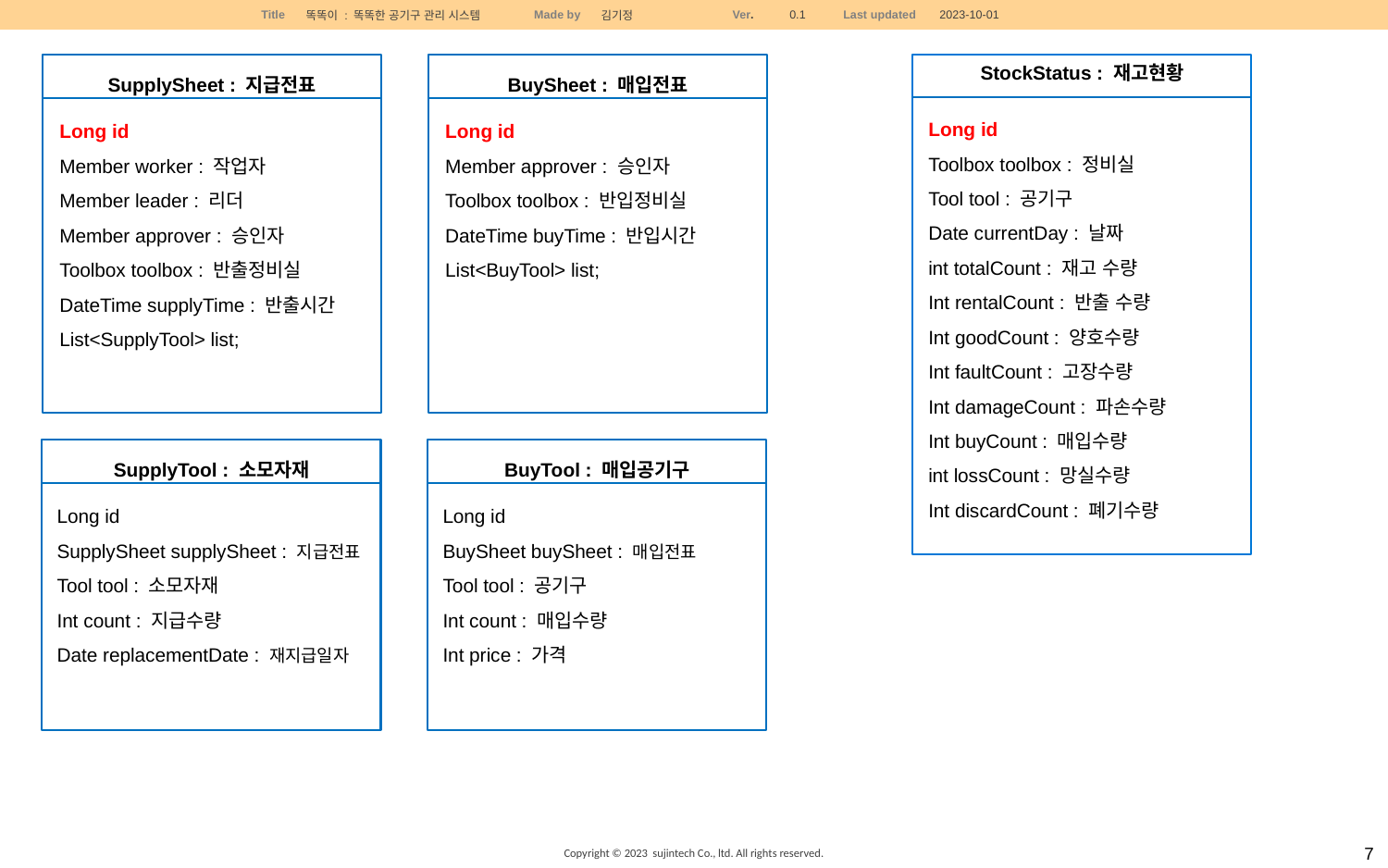

StockStatus : 재고현황

SupplySheet : 지급전표

BuySheet : 매입전표

Long id
Toolbox toolbox : 정비실
Tool tool : 공기구
Date currentDay : 날짜
int totalCount : 재고 수량
Int rentalCount : 반출 수량
Int goodCount : 양호수량
Int faultCount : 고장수량
Int damageCount : 파손수량
Int buyCount : 매입수량
int lossCount : 망실수량
Int discardCount : 폐기수량
Long id
Member worker : 작업자
Member leader : 리더
Member approver : 승인자
Toolbox toolbox : 반출정비실
DateTime supplyTime : 반출시간
List<SupplyTool> list;
Long id
Member approver : 승인자
Toolbox toolbox : 반입정비실
DateTime buyTime : 반입시간
List<BuyTool> list;
SupplyTool : 소모자재
BuyTool : 매입공기구

Long id
SupplySheet supplySheet : 지급전표
Tool tool : 소모자재
Int count : 지급수량
Date replacementDate : 재지급일자
Long id
BuySheet buySheet : 매입전표
Tool tool : 공기구
Int count : 매입수량
Int price : 가격